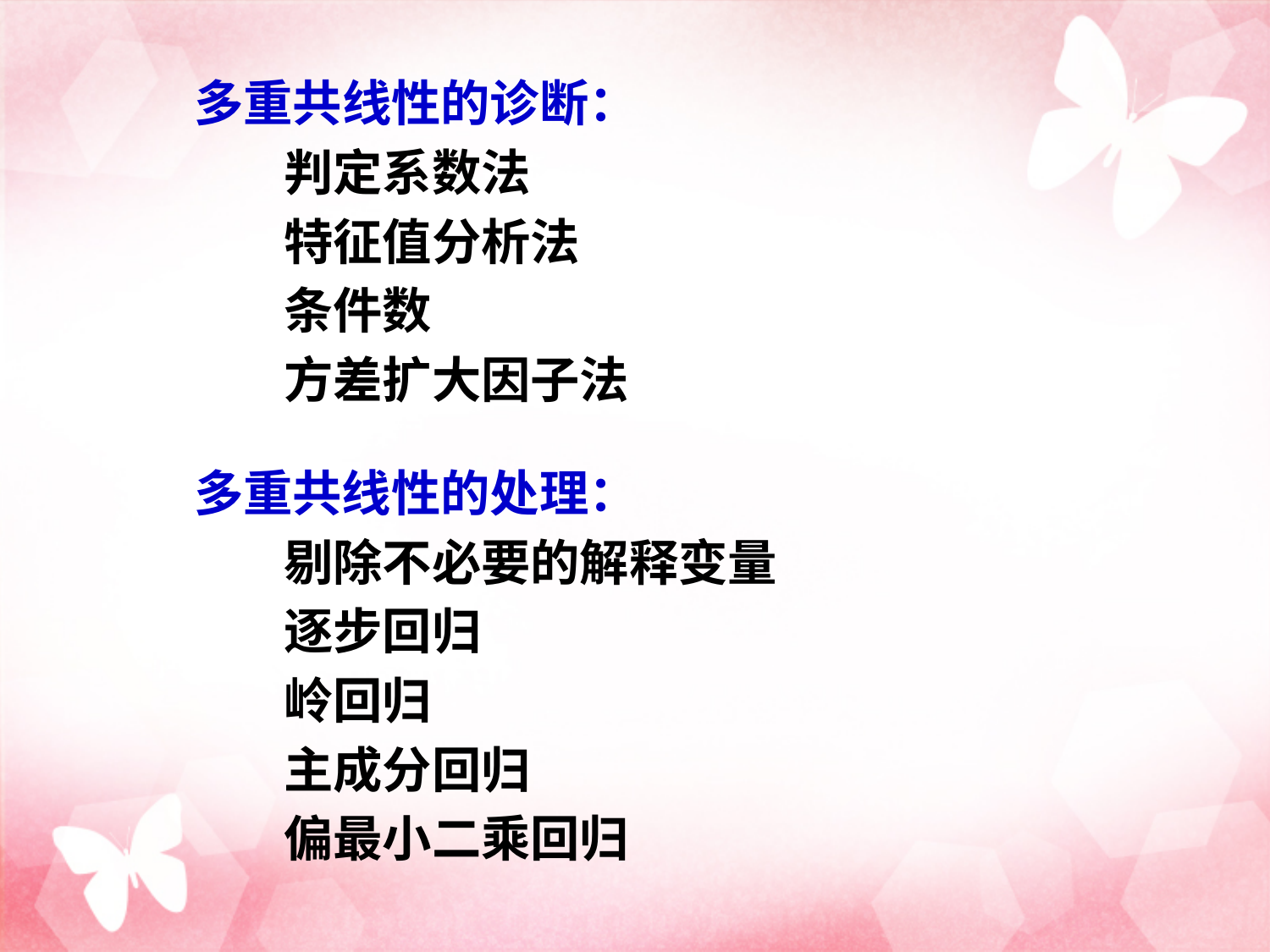

多重共线性的诊断：
            判定系数法
            特征值分析法
            条件数
            方差扩大因子法
    多重共线性的处理：
            剔除不必要的解释变量
            逐步回归
            岭回归
            主成分回归
            偏最小二乘回归